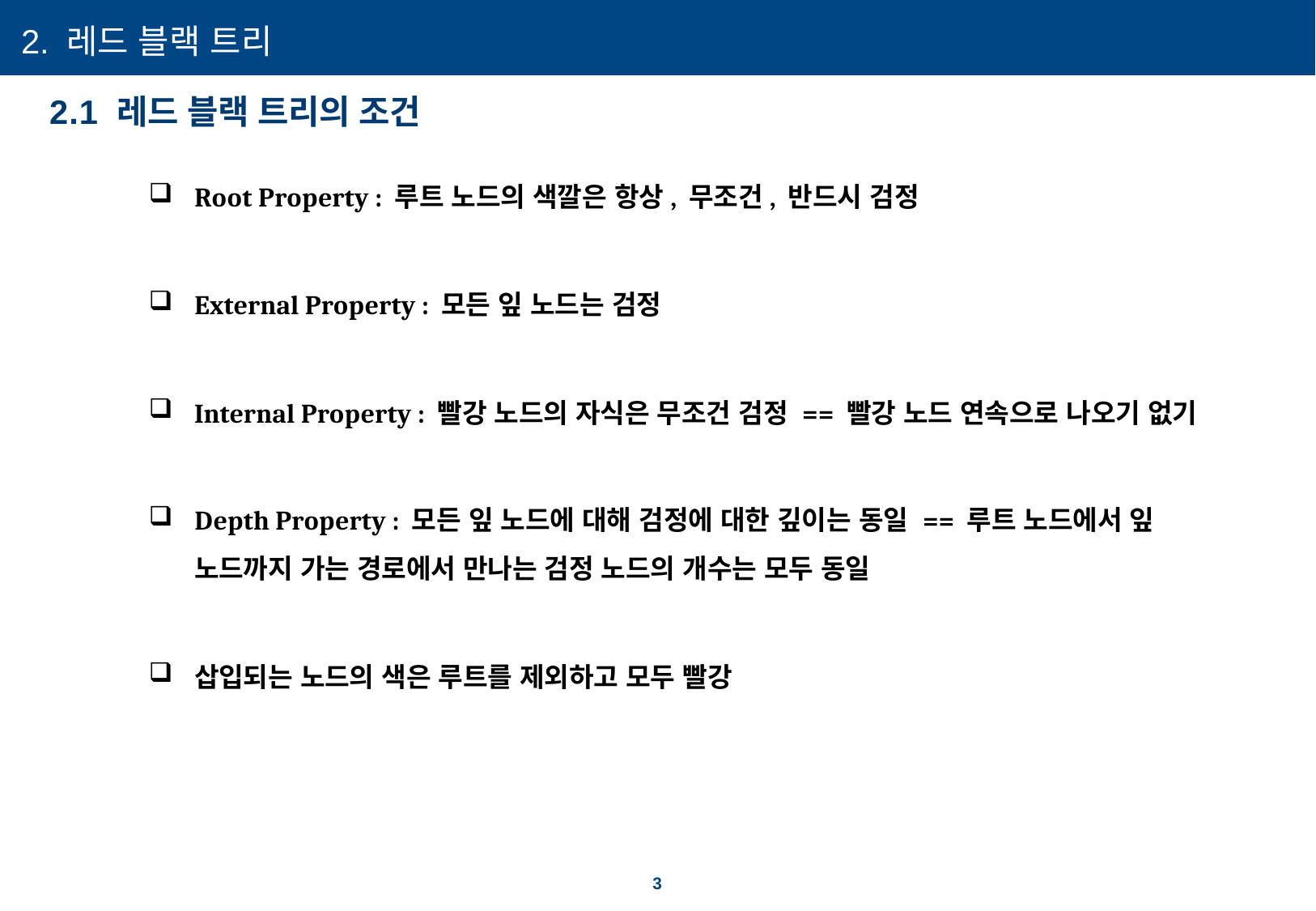

2. 레드 블랙 트리
2.1 레드 블랙 트리의 조건
Root Property : 루트 노드의 색깔은 항상, 무조건, 반드시 검정

External Property : 모든 잎 노드는 검정

Internal Property : 빨강 노드의 자식은 무조건 검정 == 빨강 노드 연속으로 나오기 없기

Depth Property : 모든 잎 노드에 대해 검정에 대한 깊이는 동일 == 루트 노드에서 잎 노드까지 가는 경로에서 만나는 검정 노드의 개수는 모두 동일

삽입되는 노드의 색은 루트를 제외하고 모두 빨강
3